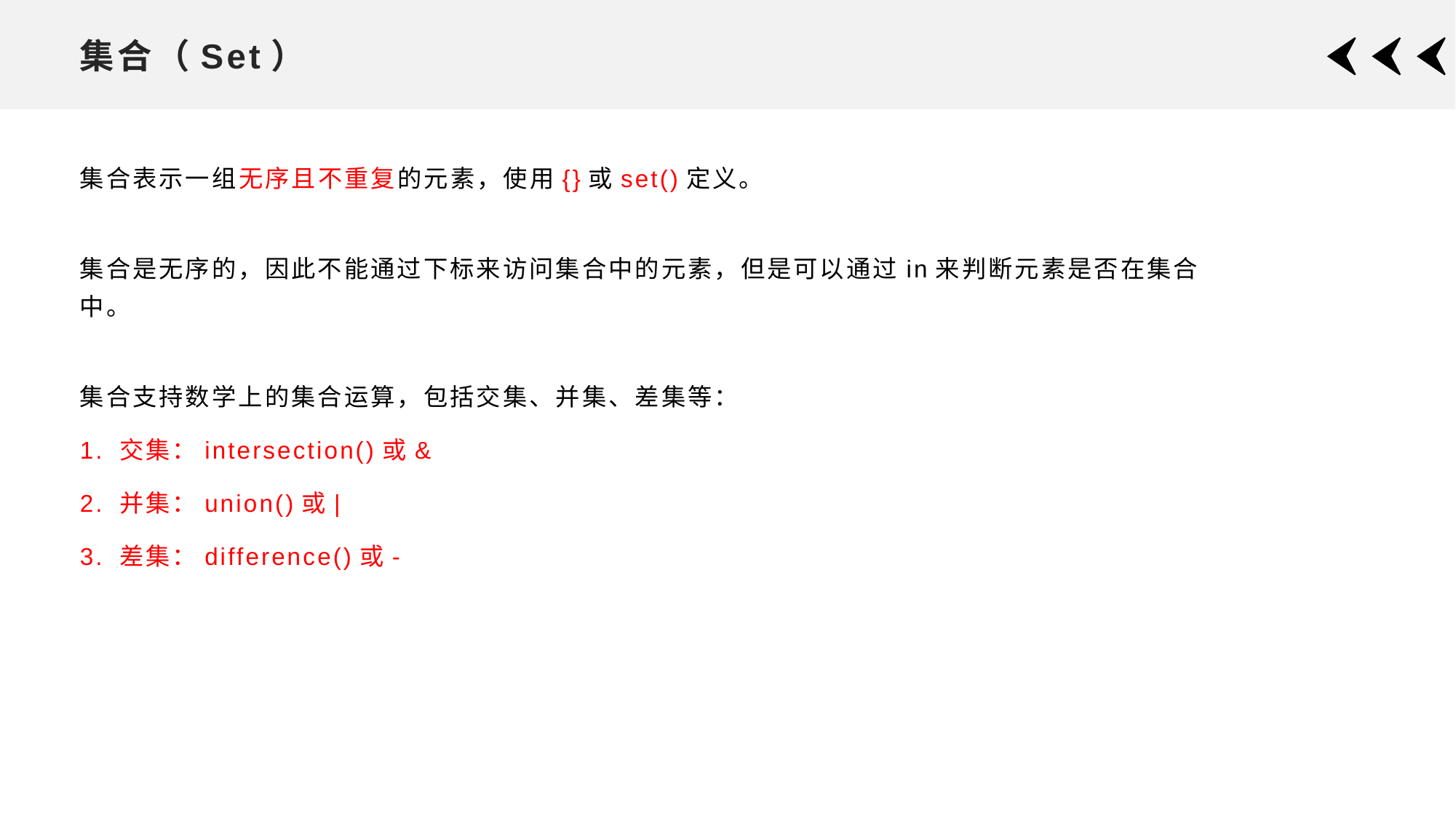

# 集合（Set）
集合表示一组无序且不重复的元素，使用{}或set()定义。
集合是无序的，因此不能通过下标来访问集合中的元素，但是可以通过in来判断元素是否在集合中。
集合支持数学上的集合运算，包括交集、并集、差集等：
1. 交集：intersection()或&
2. 并集：union()或|
3. 差集：difference()或-